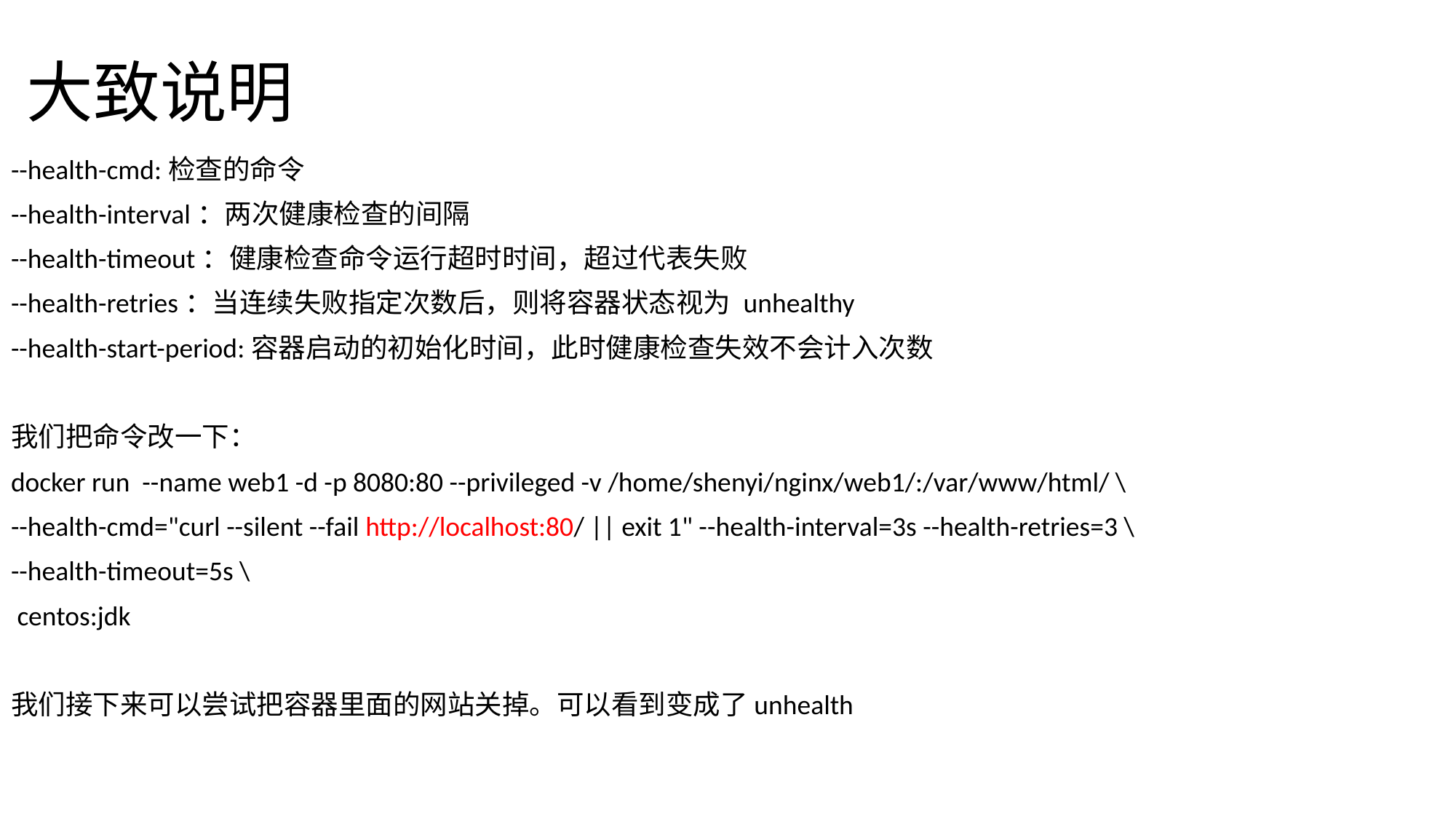

# 大致说明
--health-cmd:检查的命令
--health-interval：两次健康检查的间隔
--health-timeout：健康检查命令运行超时时间，超过代表失败
--health-retries：当连续失败指定次数后，则将容器状态视为 unhealthy
--health-start-period:容器启动的初始化时间，此时健康检查失效不会计入次数

我们把命令改一下：
docker run  --name web1 -d -p 8080:80 --privileged -v /home/shenyi/nginx/web1/:/var/www/html/ \
--health-cmd="curl --silent --fail http://localhost:80/ || exit 1" --health-interval=3s --health-retries=3 \
--health-timeout=5s \
 centos:jdk

我们接下来可以尝试把容器里面的网站关掉。可以看到变成了unhealth